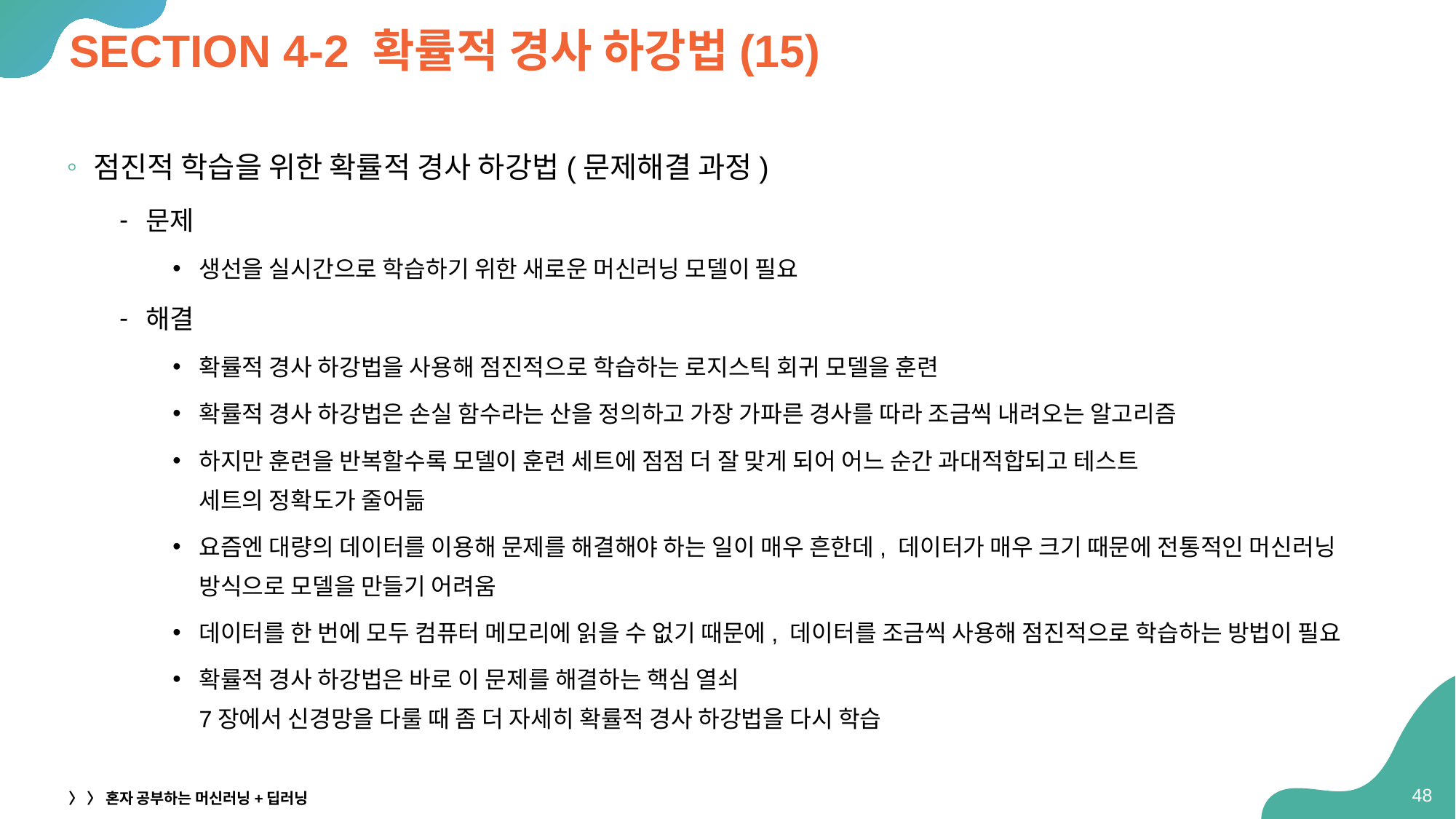

# SECTION 4-2 확률적 경사 하강법(15)
점진적 학습을 위한 확률적 경사 하강법(문제해결 과정)
문제
생선을 실시간으로 학습하기 위한 새로운 머신러닝 모델이 필요
해결
확률적 경사 하강법을 사용해 점진적으로 학습하는 로지스틱 회귀 모델을 훈련
확률적 경사 하강법은 손실 함수라는 산을 정의하고 가장 가파른 경사를 따라 조금씩 내려오는 알고리즘
하지만 훈련을 반복할수록 모델이 훈련 세트에 점점 더 잘 맞게 되어 어느 순간 과대적합되고 테스트
세트의 정확도가 줄어듦
요즘엔 대량의 데이터를 이용해 문제를 해결해야 하는 일이 매우 흔한데, 데이터가 매우 크기 때문에 전통적인 머신러닝 방식으로 모델을 만들기 어려움
데이터를 한 번에 모두 컴퓨터 메모리에 읽을 수 없기 때문에, 데이터를 조금씩 사용해 점진적으로 학습하는 방법이 필요
확률적 경사 하강법은 바로 이 문제를 해결하는 핵심 열쇠
7장에서 신경망을 다룰 때 좀 더 자세히 확률적 경사 하강법을 다시 학습
48
〉 〉 혼자 공부하는 머신러닝+딥러닝